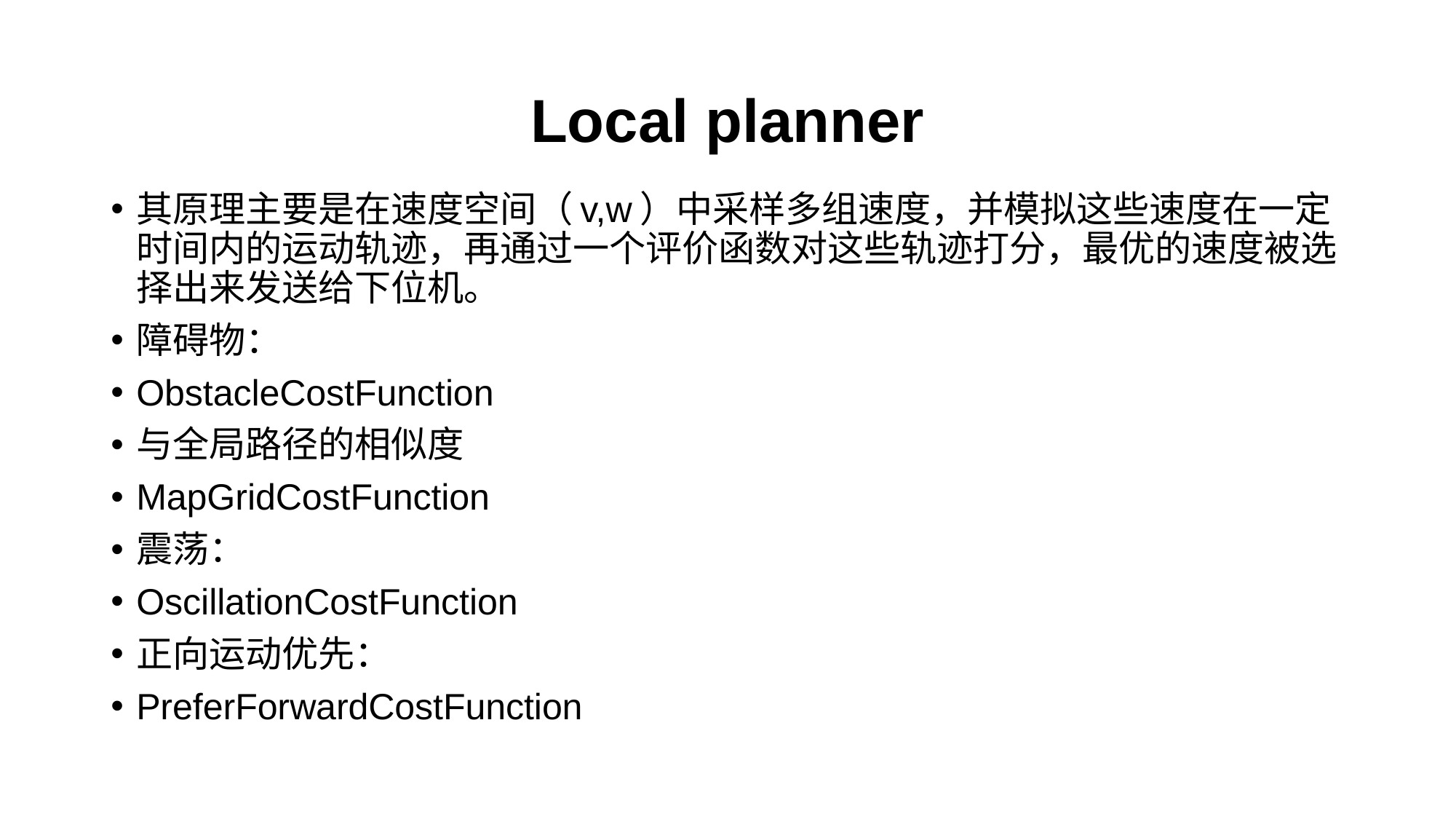

# Local planner
其原理主要是在速度空间（v,w）中采样多组速度，并模拟这些速度在一定时间内的运动轨迹，再通过一个评价函数对这些轨迹打分，最优的速度被选择出来发送给下位机。
障碍物：
ObstacleCostFunction
与全局路径的相似度
MapGridCostFunction
震荡：
OscillationCostFunction
正向运动优先：
PreferForwardCostFunction